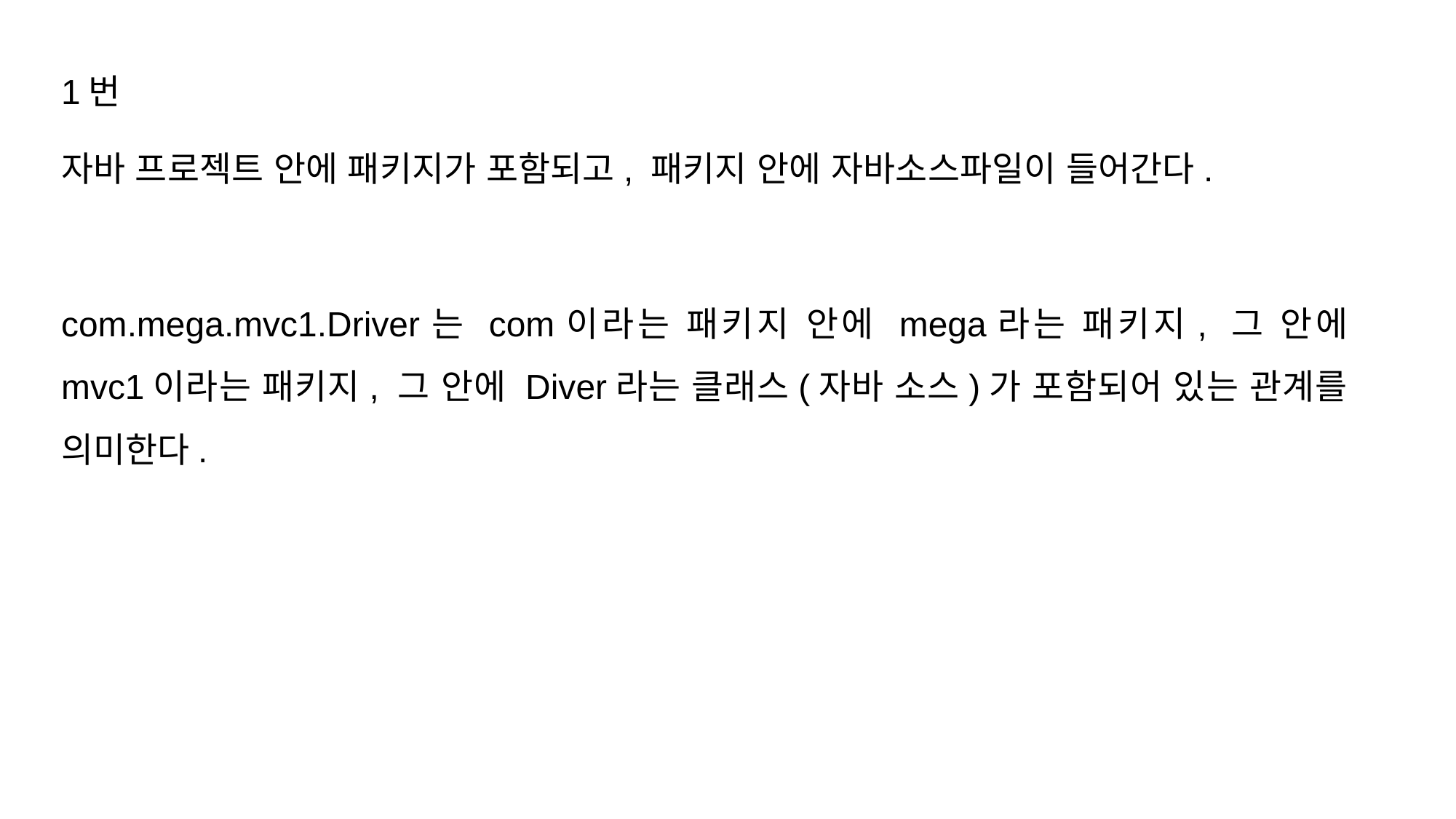

1번
자바 프로젝트 안에 패키지가 포함되고, 패키지 안에 자바소스파일이 들어간다.

com.mega.mvc1.Driver는 com이라는 패키지 안에 mega라는 패키지, 그 안에 mvc1이라는 패키지, 그 안에 Diver라는 클래스(자바 소스)가 포함되어 있는 관계를 의미한다.